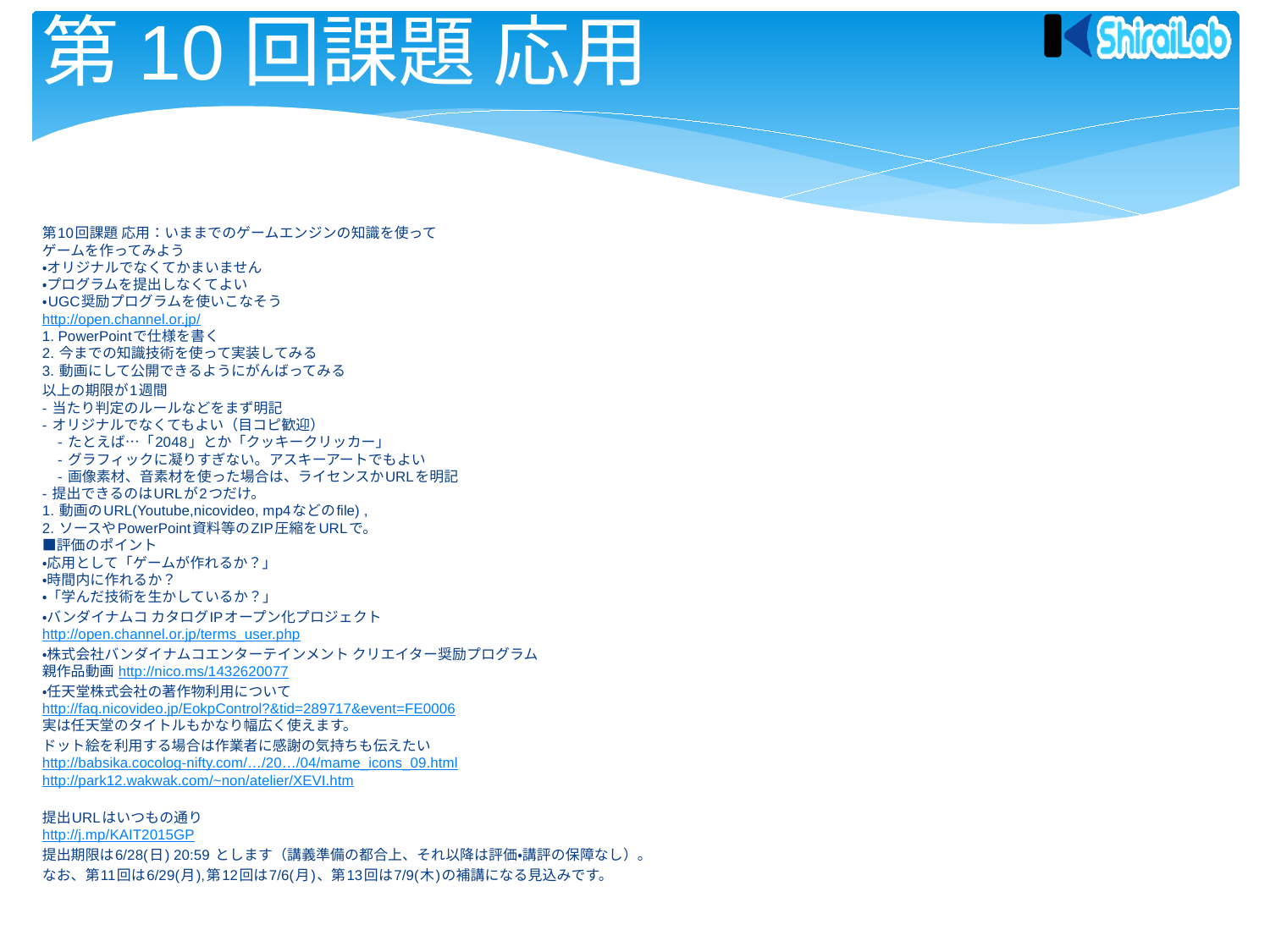

# 第10回課題 応用
第10回課題 応用：いままでのゲームエンジンの知識を使って
ゲームを作ってみよう
・オリジナルでなくてかまいません
・プログラムを提出しなくてよい
・UGC奨励プログラムを使いこなそう
http://open.channel.or.jp/
1. PowerPointで仕様を書く
2. 今までの知識技術を使って実装してみる
3. 動画にして公開できるようにがんばってみる
以上の期限が1週間
- 当たり判定のルールなどをまず明記
- オリジナルでなくてもよい（目コピ歓迎）
　- たとえば…「2048」とか「クッキークリッカー」
　- グラフィックに凝りすぎない。アスキーアートでもよい
　- 画像素材、音素材を使った場合は、ライセンスかURLを明記
- 提出できるのはURLが2つだけ。
1. 動画のURL(Youtube,nicovideo, mp4などのfile) , 
2. ソースやPowerPoint資料等のZIP圧縮をURLで。
■評価のポイント
・応用として「ゲームが作れるか？」
・時間内に作れるか？
・「学んだ技術を生かしているか？」
・バンダイナムコ カタログIPオープン化プロジェクト
http://open.channel.or.jp/terms_user.php
・株式会社バンダイナムコエンターテインメント クリエイター奨励プログラム
親作品動画 http://nico.ms/1432620077
・任天堂株式会社の著作物利用について 
http://faq.nicovideo.jp/EokpControl?&tid=289717&event=FE0006
実は任天堂のタイトルもかなり幅広く使えます。
ドット絵を利用する場合は作業者に感謝の気持ちも伝えたい
http://babsika.cocolog-nifty.com/…/20…/04/mame_icons_09.html
http://park12.wakwak.com/~non/atelier/XEVI.htm
提出URLはいつもの通り
http://j.mp/KAIT2015GP
提出期限は6/28(日) 20:59 とします（講義準備の都合上、それ以降は評価・講評の保障なし）。
なお、第11回は6/29(月),第12回は7/6(月)、第13回は7/9(木)の補講になる見込みです。